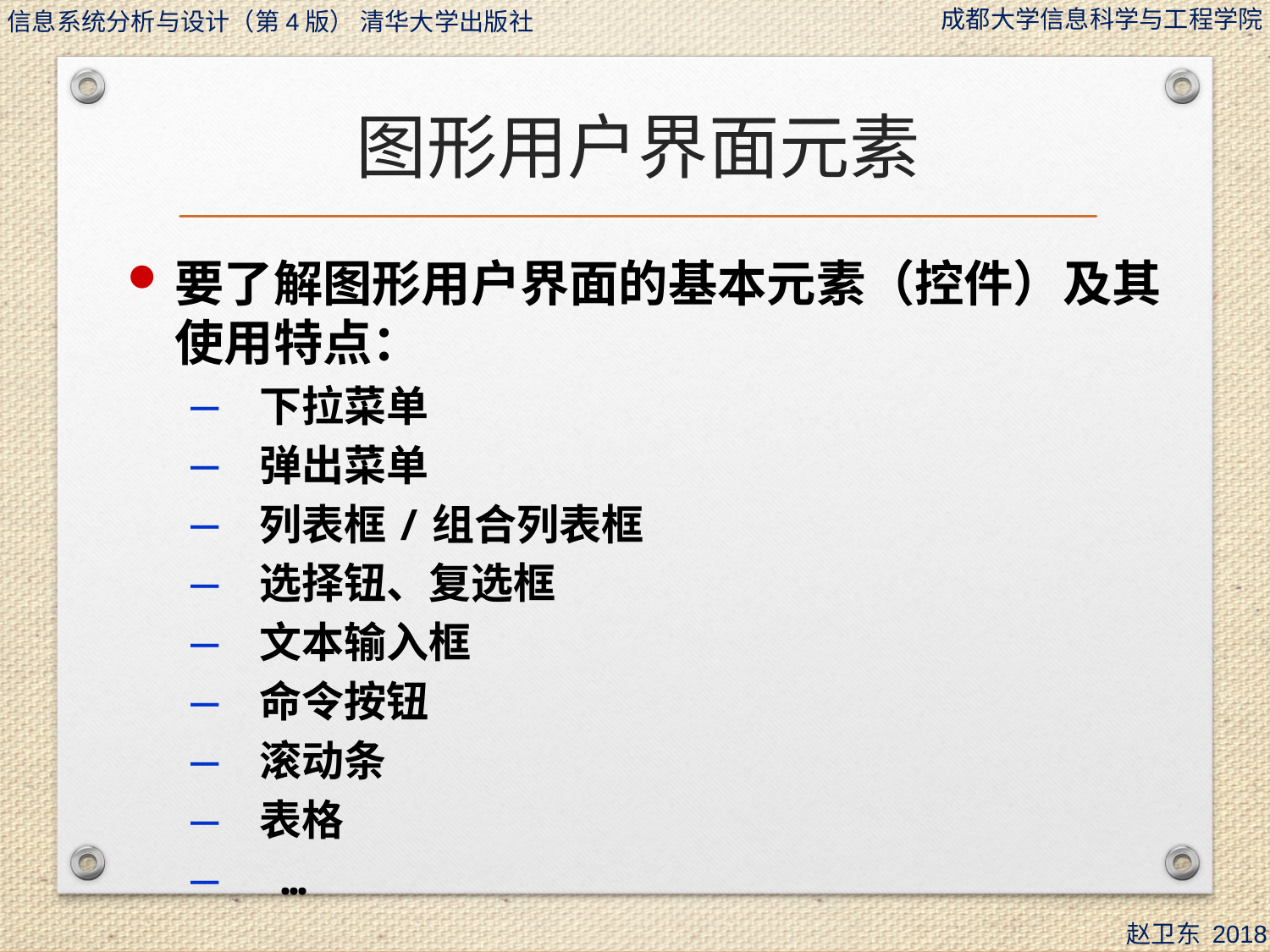

# 图形用户界面元素
要了解图形用户界面的基本元素（控件）及其使用特点：
  下拉菜单
  弹出菜单
  列表框/组合列表框
  选择钮、复选框
  文本输入框
  命令按钮
  滚动条
  表格
  …